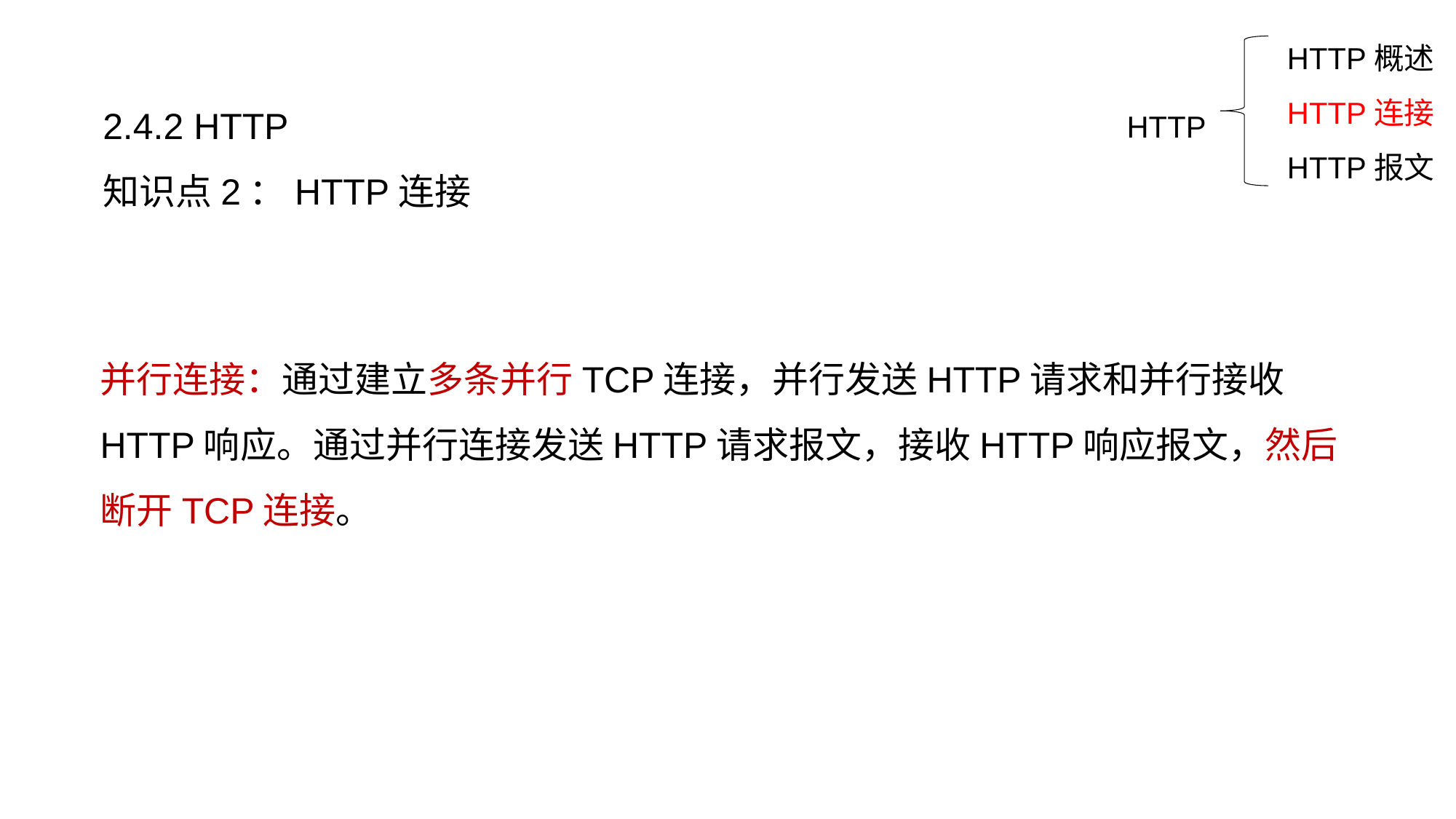

HTTP概述
HTTP连接
HTTP报文

2.4.2 HTTP
知识点2：HTTP连接
HTTP
并行连接：通过建立多条并行TCP连接，并行发送HTTP请求和并行接收HTTP响应。通过并行连接发送HTTP请求报文，接收HTTP响应报文，然后断开TCP连接。